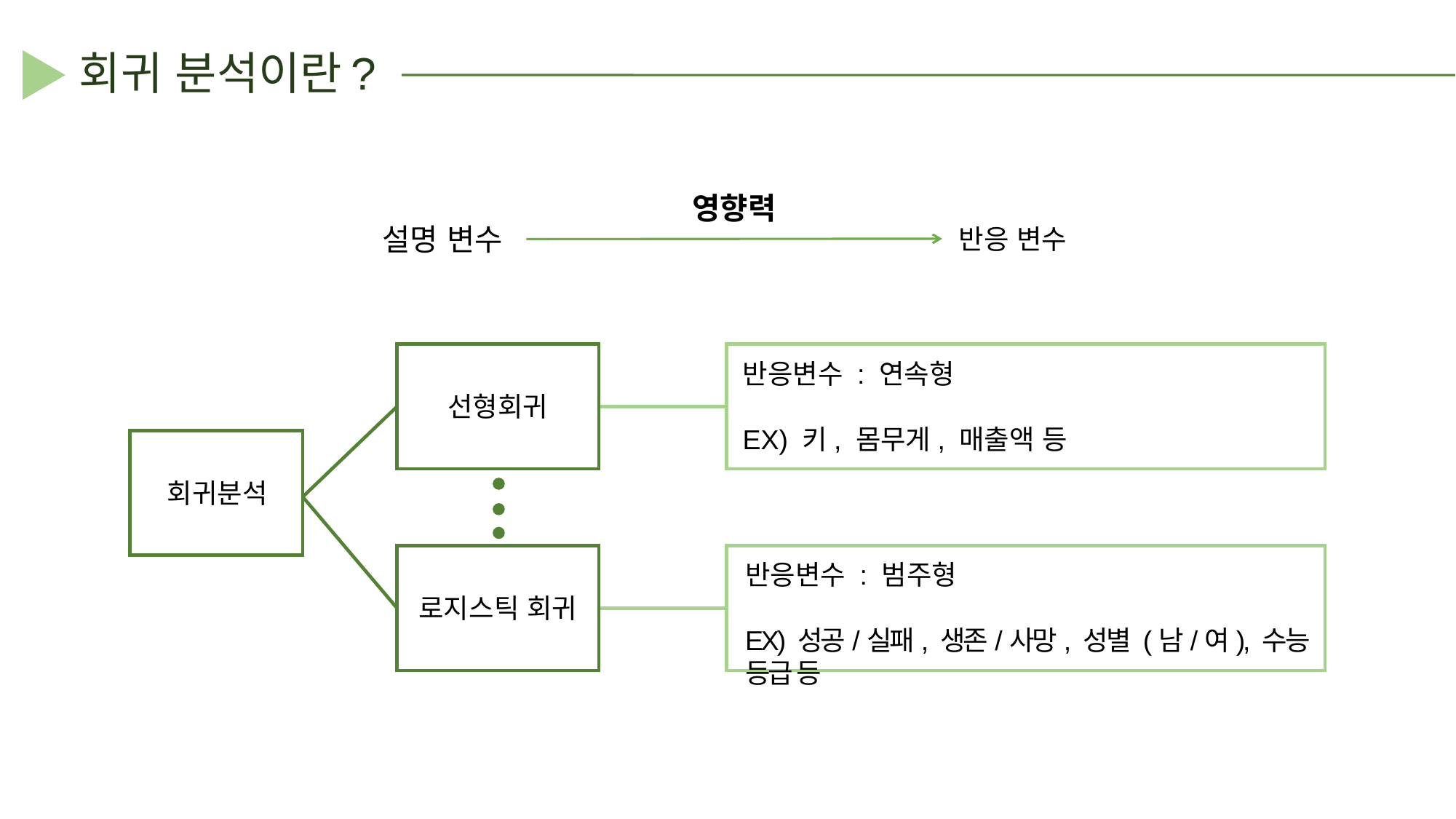

회귀 분석이란?

영향력
설명 변수
반응 변수

반응변수 : 연속형

EX) 키, 몸무게, 매출액 등
선형회귀

회귀분석

반응변수 : 범주형

EX) 성공/실패, 생존/사망, 성별 (남/여), 수능 등급 등
로지스틱 회귀